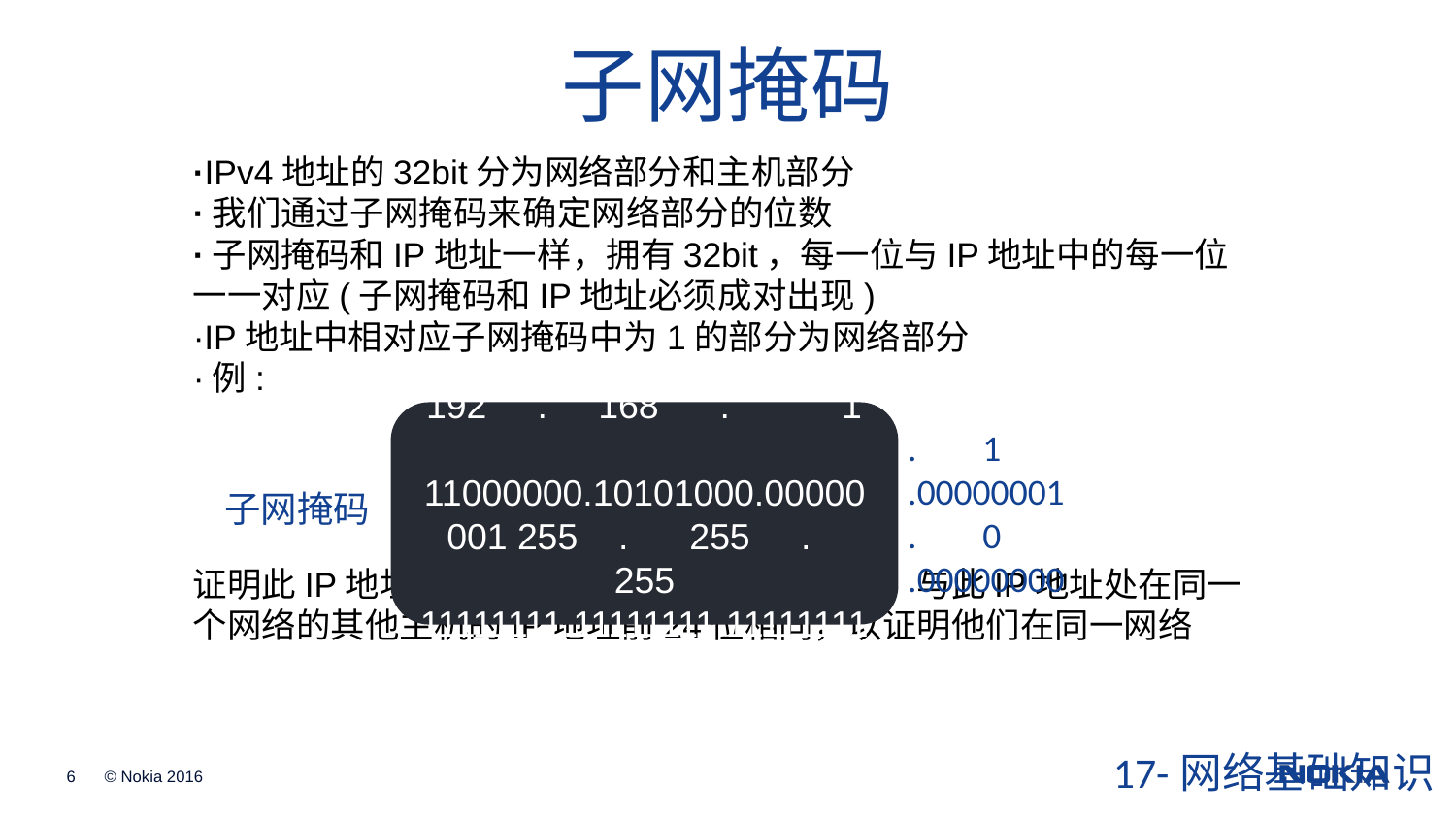

# 子网掩码
·IPv4地址的32bit分为网络部分和主机部分
·我们通过子网掩码来确定网络部分的位数
·子网掩码和IP地址一样，拥有32bit，每一位与IP地址中的每一位一一对应(子网掩码和IP地址必须成对出现)
·IP地址中相对应子网掩码中为1的部分为网络部分
·例:

证明此IP地址前24位是网络部分，也就是说，与此IP地址处在同一个网络的其他主机的IP地址前24位相同，以证明他们在同一网络

 192     .     168      .           1
11000000.10101000.00000001 255    .      255     .    255
11111111.11111111.11111111
.        1
.00000001
.        0
.00000000
子网掩码
17-网络基础知识